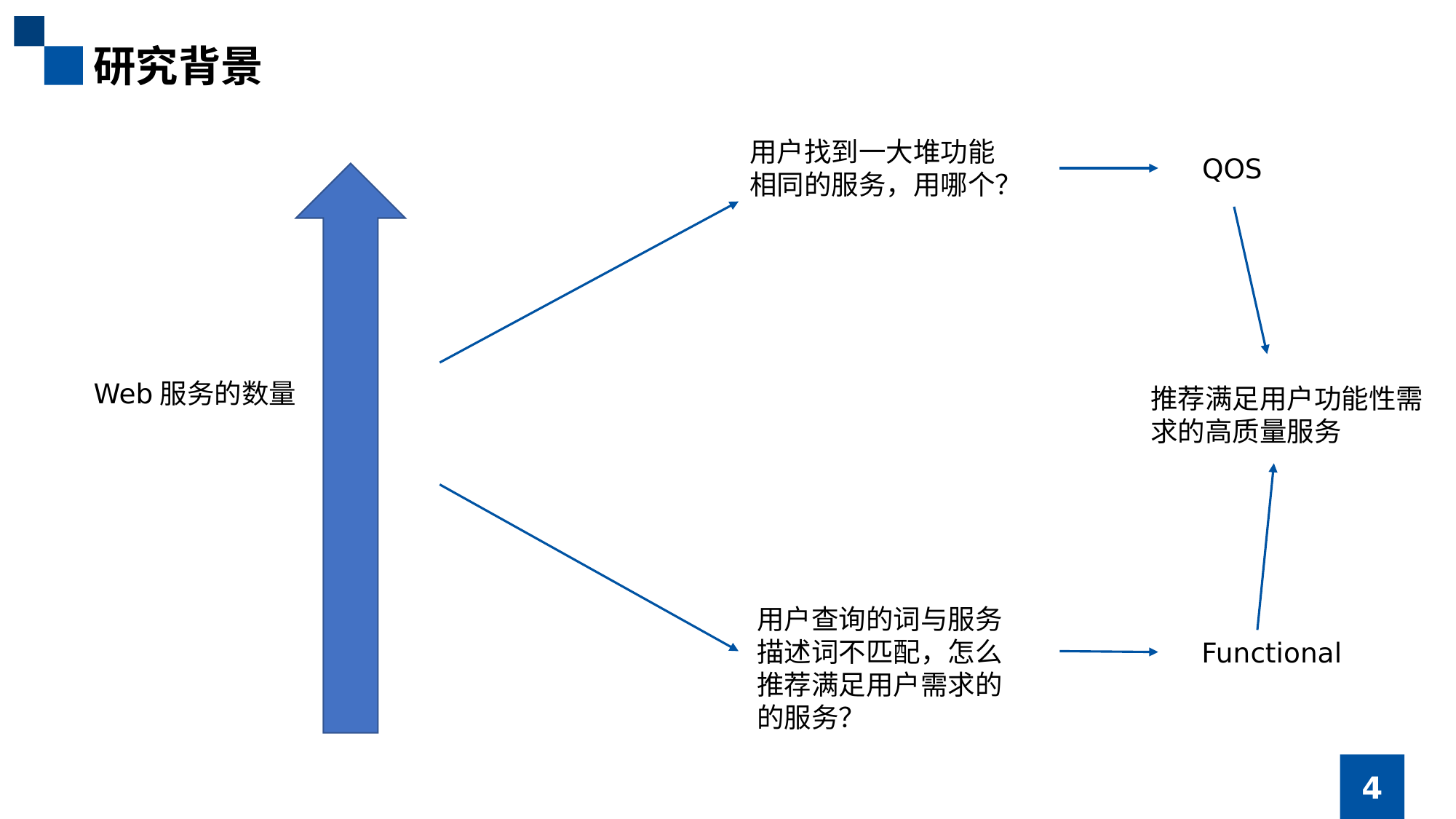

研究背景
用户找到一大堆功能相同的服务，用哪个？
QOS

Web服务的数量
推荐满足用户功能性需求的高质量服务
用户查询的词与服务描述词不匹配，怎么推荐满足用户需求的的服务？
Functional
4